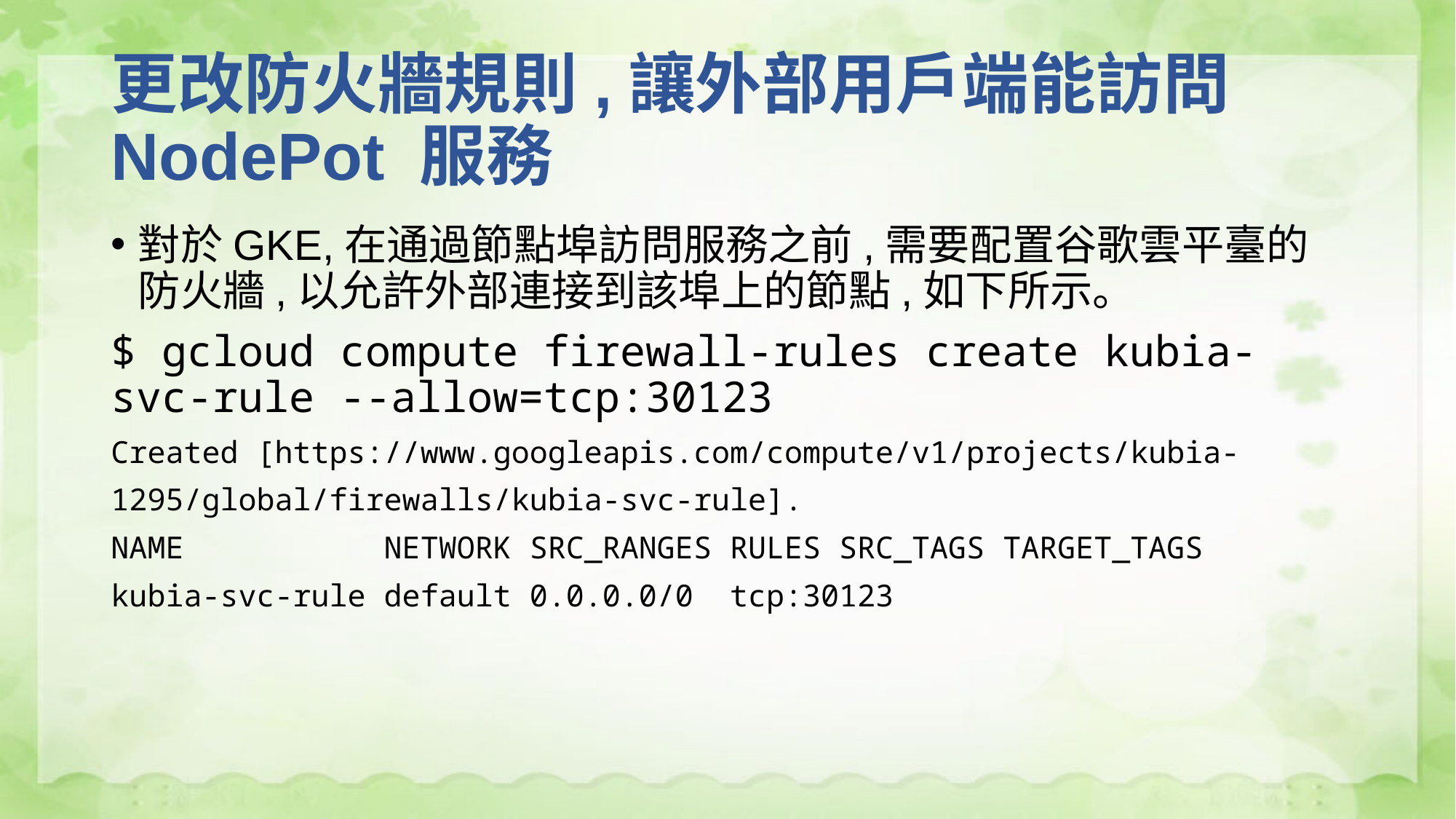

# 更改防火牆規則,讓外部用戶端能訪問 NodePot 服務
對於GKE,在通過節點埠訪問服務之前,需要配置谷歌雲平臺的防火牆,以允許外部連接到該埠上的節點,如下所示。
$ gcloud compute firewall-rules create kubia-svc-rule --allow=tcp:30123
Created [https://www.googleapis.com/compute/v1/projects/kubia-
1295/global/firewalls/kubia-svc-rule].
NAME           NETWORK SRC_RANGES RULES SRC_TAGS TARGET_TAGS
kubia-svc-rule default 0.0.0.0/0  tcp:30123